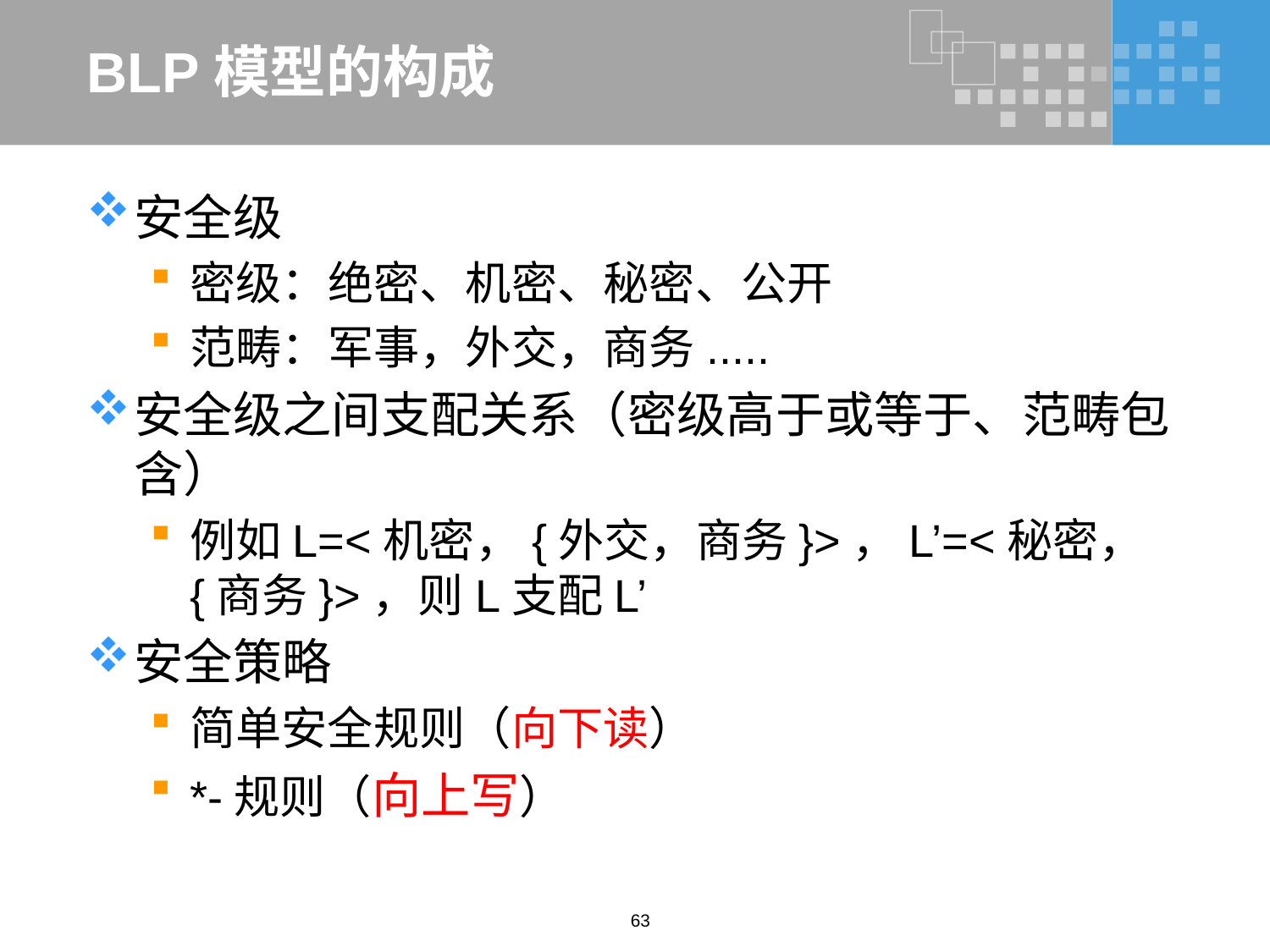

# BLP模型的构成
安全级
密级：绝密、机密、秘密、公开
范畴：军事，外交，商务.....
安全级之间支配关系（密级高于或等于、范畴包含）
例如L=<机密，{外交，商务}>，L’=<秘密，{商务}>，则L支配L’
安全策略
简单安全规则（向下读）
*-规则（向上写）
63